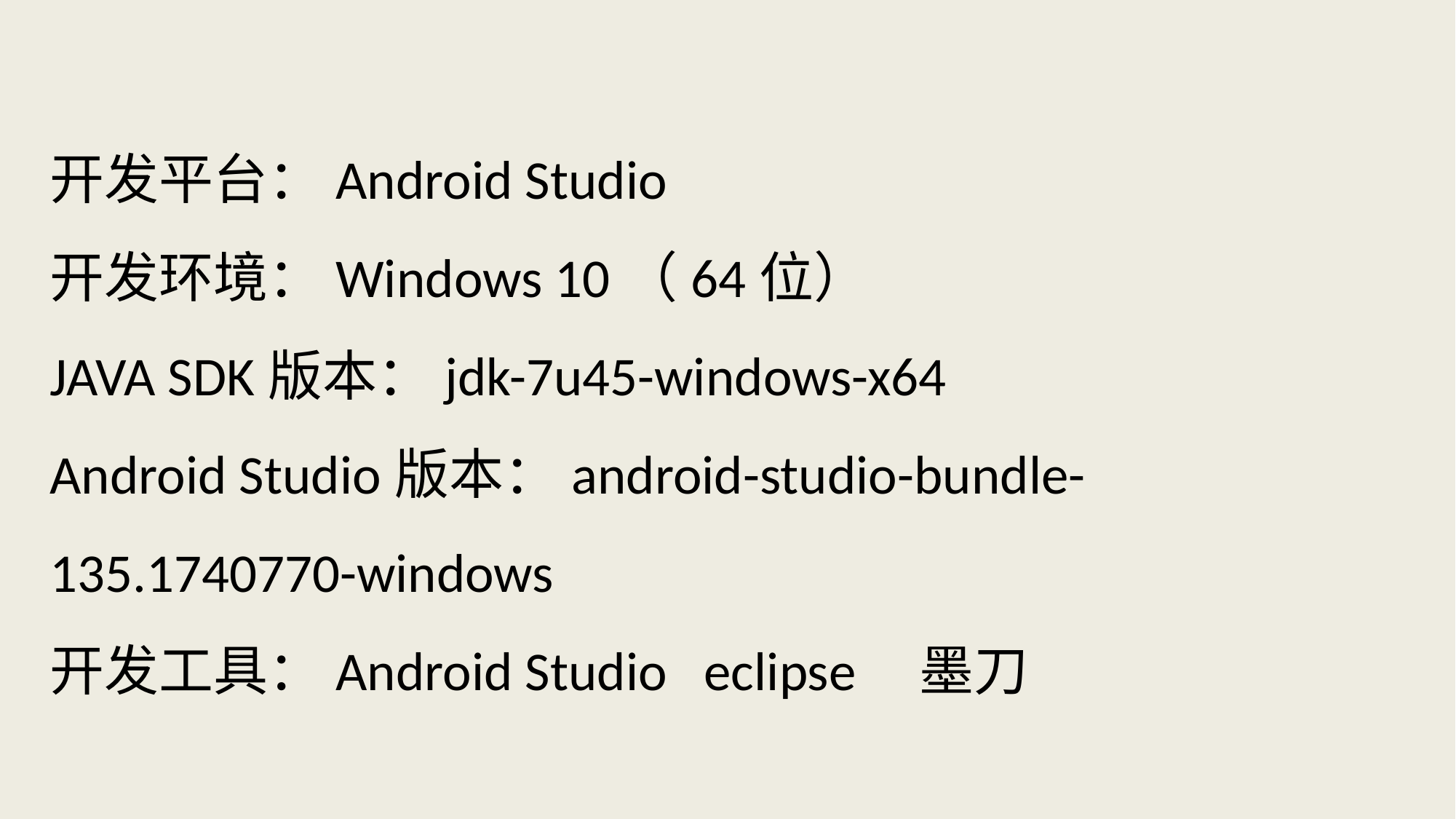

开发平台：Android Studio
开发环境：Windows 10（64位）
JAVA SDK版本：jdk-7u45-windows-x64
Android Studio版本：android-studio-bundle-135.1740770-windows
开发工具：Android Studio   eclipse    墨刀